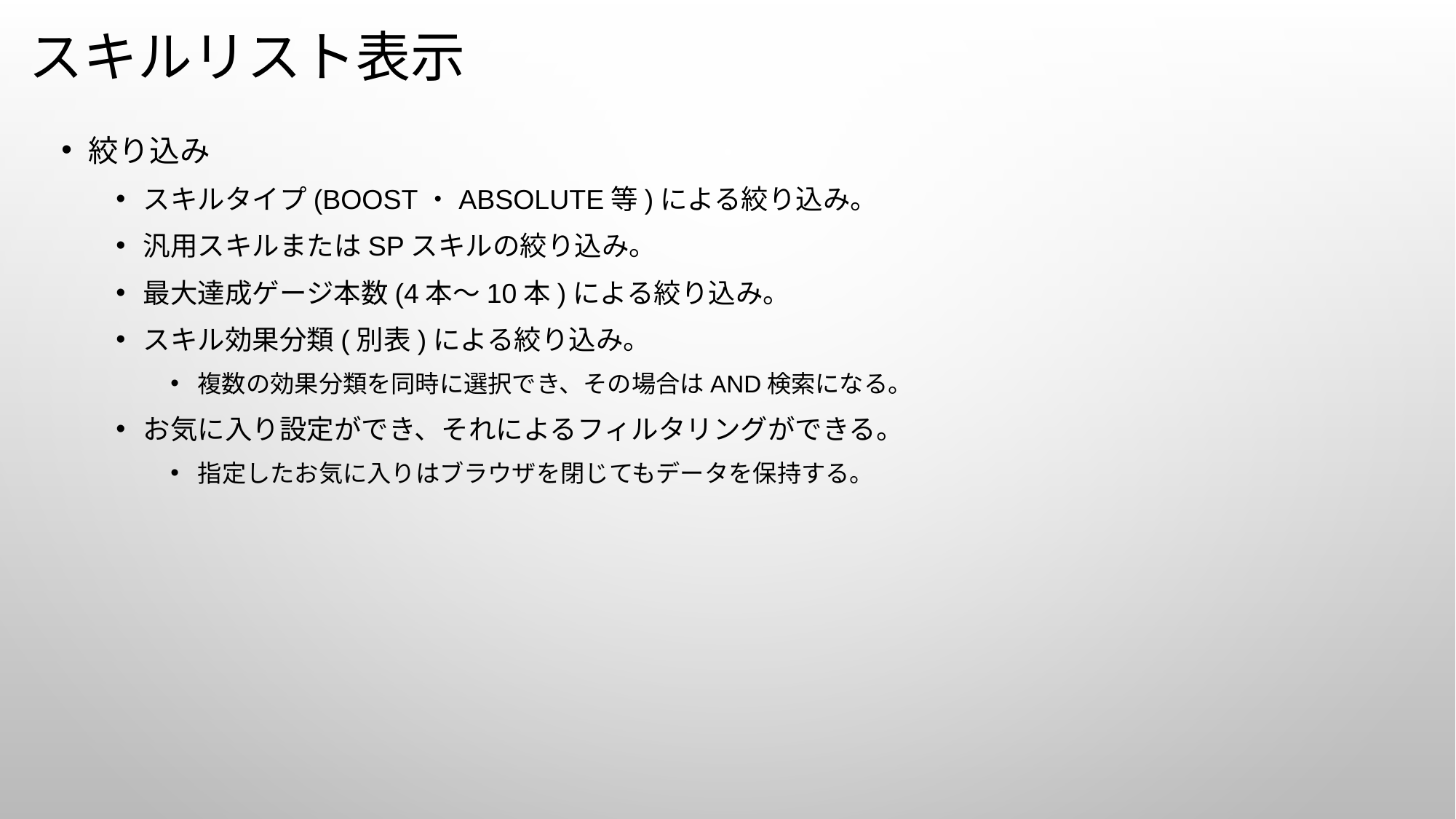

# スキルリスト表示
絞り込み
スキルタイプ(BOOST・ABSOLUTE等)による絞り込み。
汎用スキルまたはSPスキルの絞り込み。
最大達成ゲージ本数(4本～10本)による絞り込み。
スキル効果分類(別表)による絞り込み。
複数の効果分類を同時に選択でき、その場合はAND検索になる。
お気に入り設定ができ、それによるフィルタリングができる。
指定したお気に入りはブラウザを閉じてもデータを保持する。